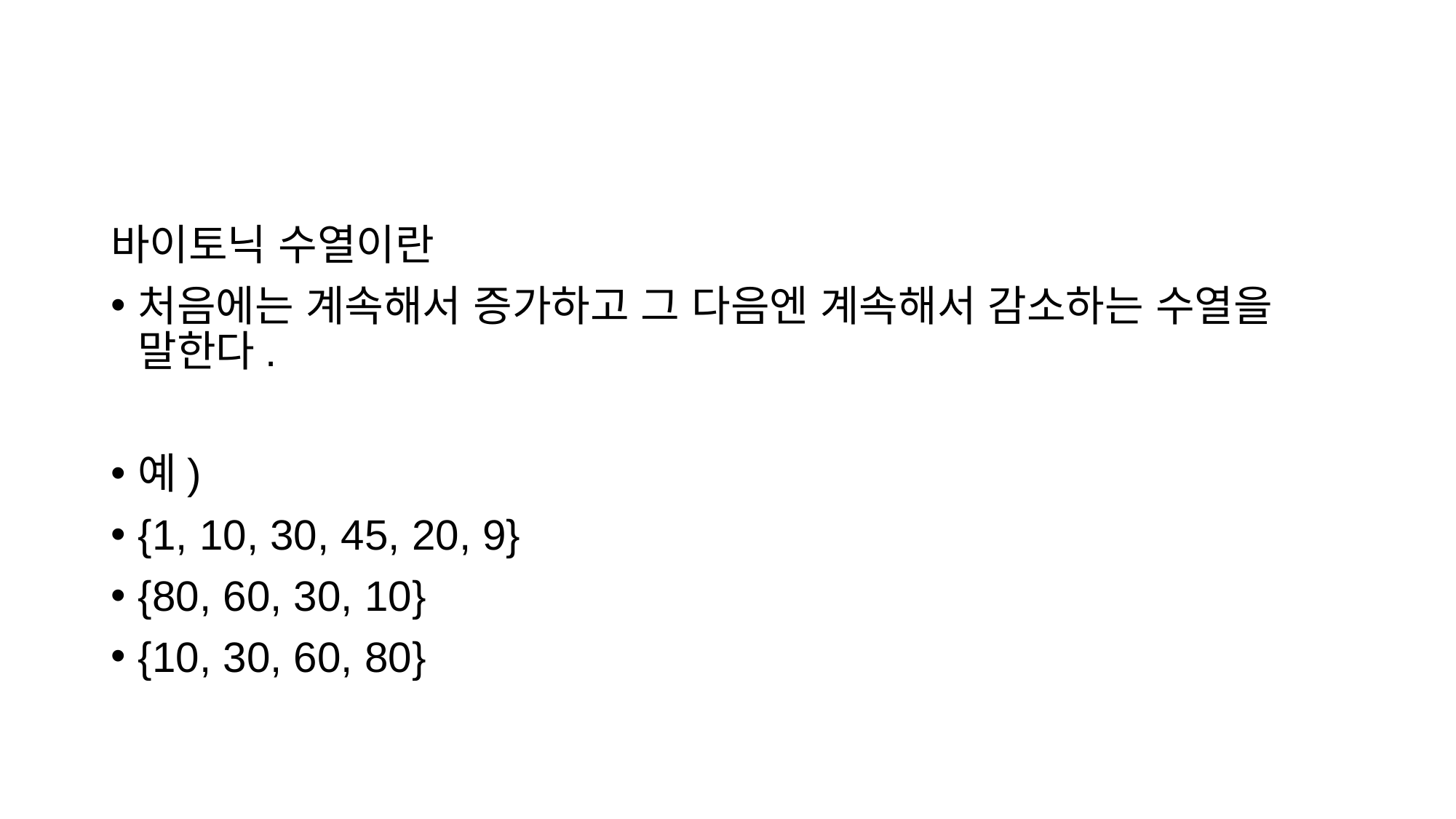

#
바이토닉 수열이란
처음에는 계속해서 증가하고 그 다음엔 계속해서 감소하는 수열을 말한다.

예)
{1, 10, 30, 45, 20, 9}
{80, 60, 30, 10}
{10, 30, 60, 80}